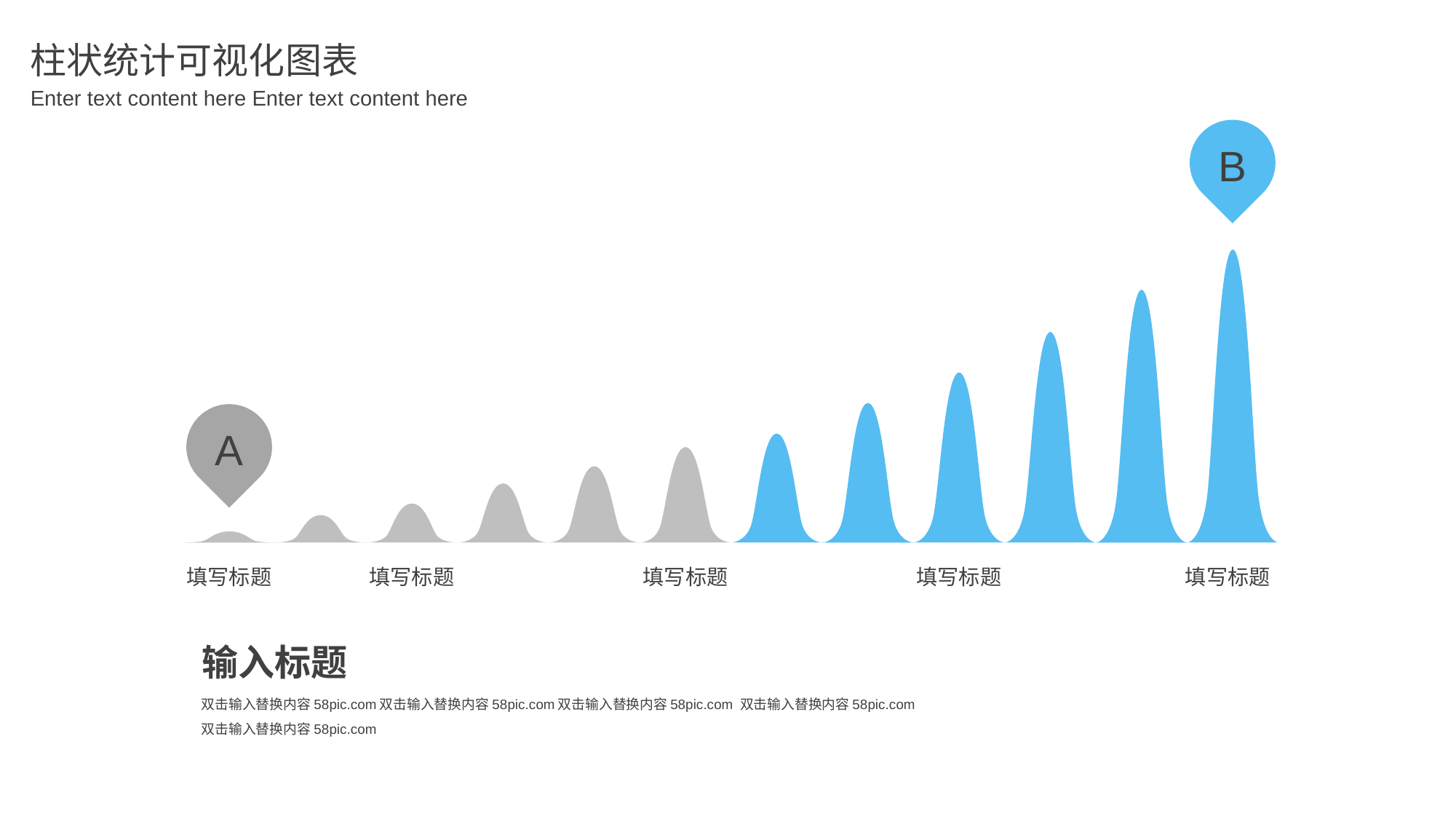

柱状统计可视化图表
Enter text content here Enter text content here
B

A

填写标题
填写标题
填写标题
填写标题
填写标题
输入标题
双击输入替换内容58pic.com双击输入替换内容58pic.com双击输入替换内容58pic.com 双击输入替换内容58pic.com 双击输入替换内容58pic.com